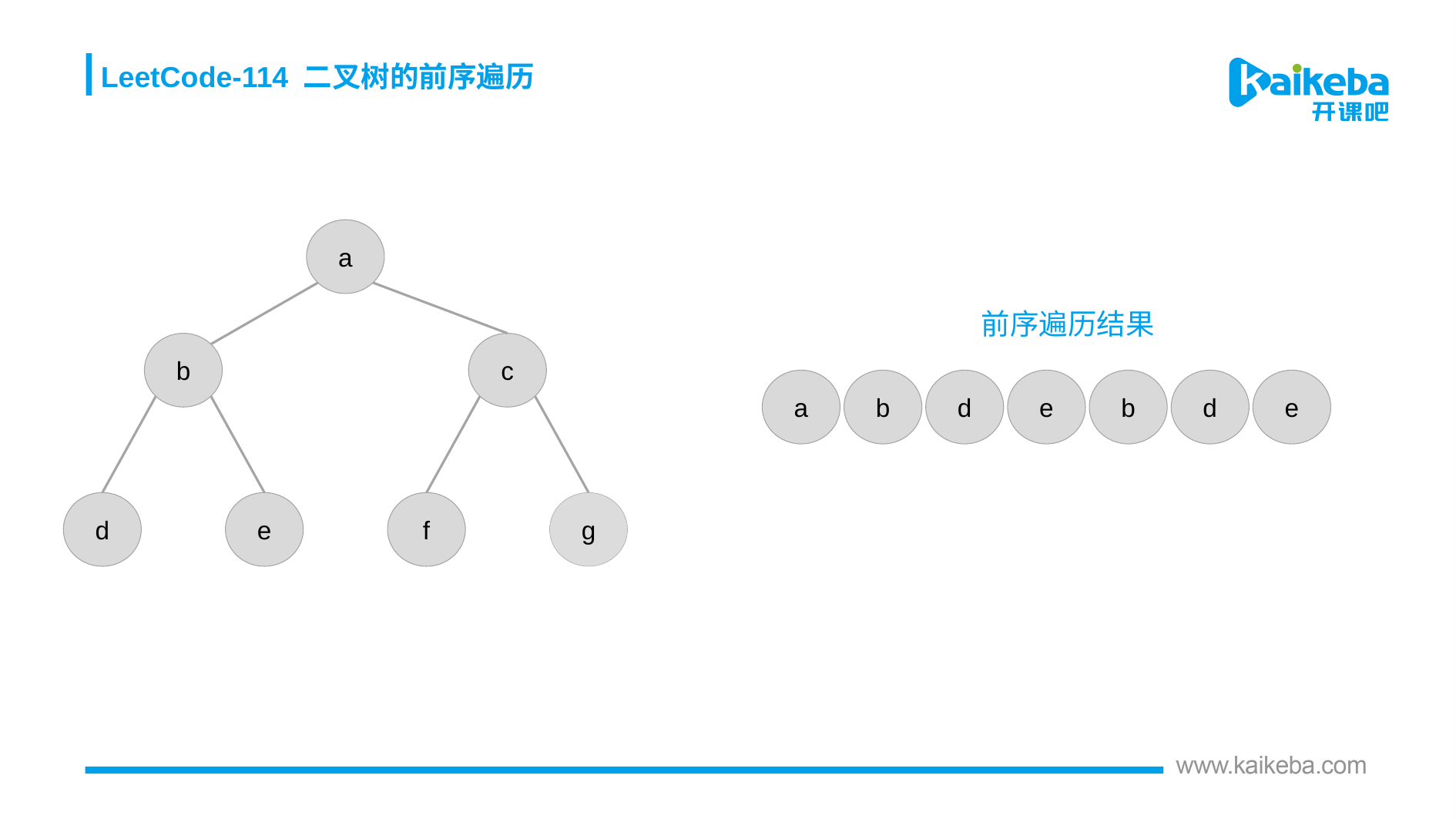

LeetCode-114 二叉树的前序遍历
a
前序遍历结果
b
c
a
b
d
e
b
d
e
d
e
f
g